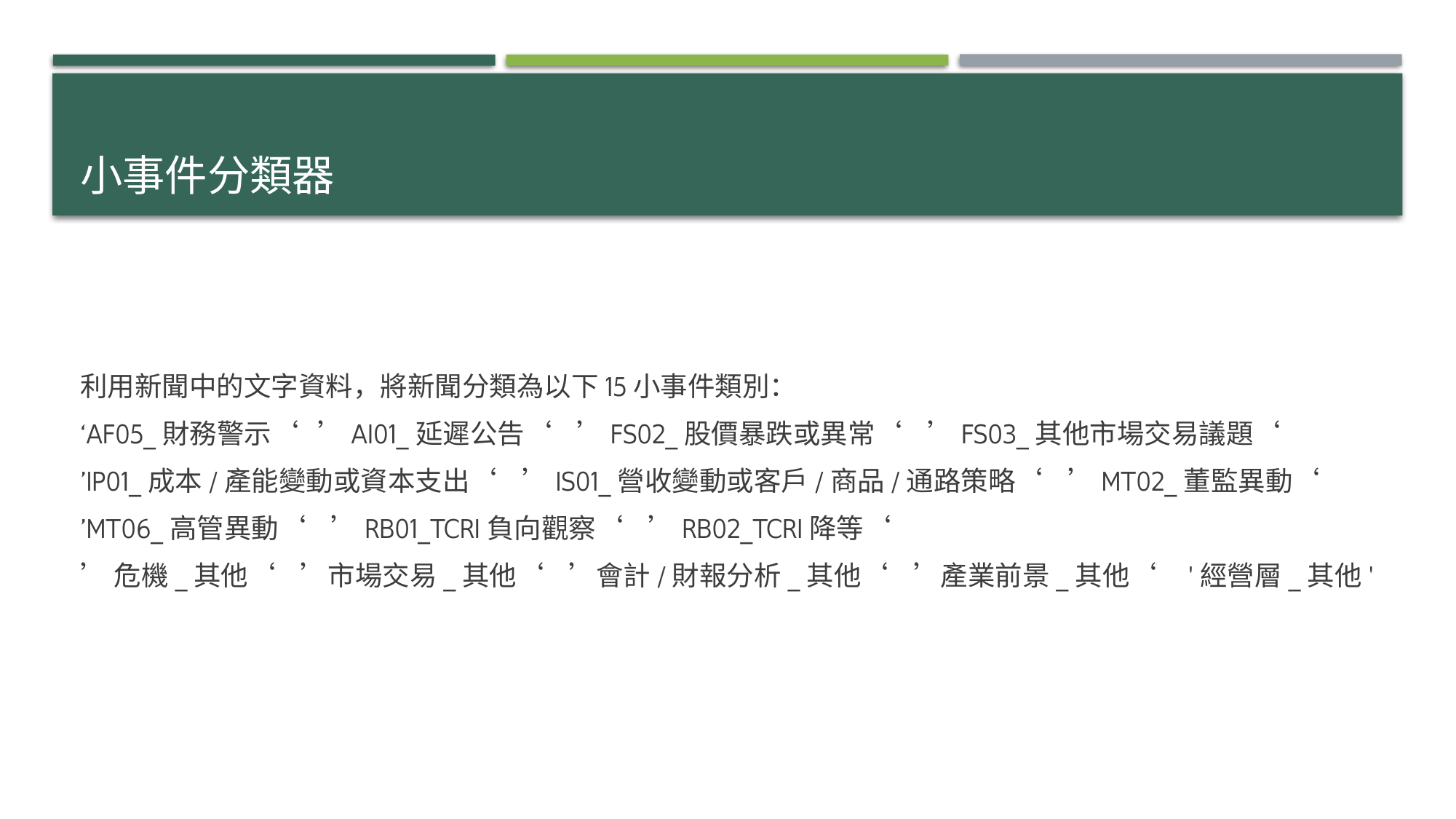

# 小事件分類器
利用新聞中的文字資料，將新聞分類為以下15小事件類別：
‘AF05_財務警示‘   ’AI01_延遲公告‘    ’FS02_股價暴跌或異常‘    ’FS03_其他市場交易議題‘
’IP01_成本/產能變動或資本支出‘    ’IS01_營收變動或客戶/商品/通路策略‘    ’MT02_董監異動‘
’MT06_高管異動‘    ’RB01_TCRI負向觀察‘    ’RB02_TCRI降等‘
’危機_其他‘    ’市場交易_其他‘    ’會計/財報分析_其他‘    ’產業前景_其他‘    '經營層_其他'